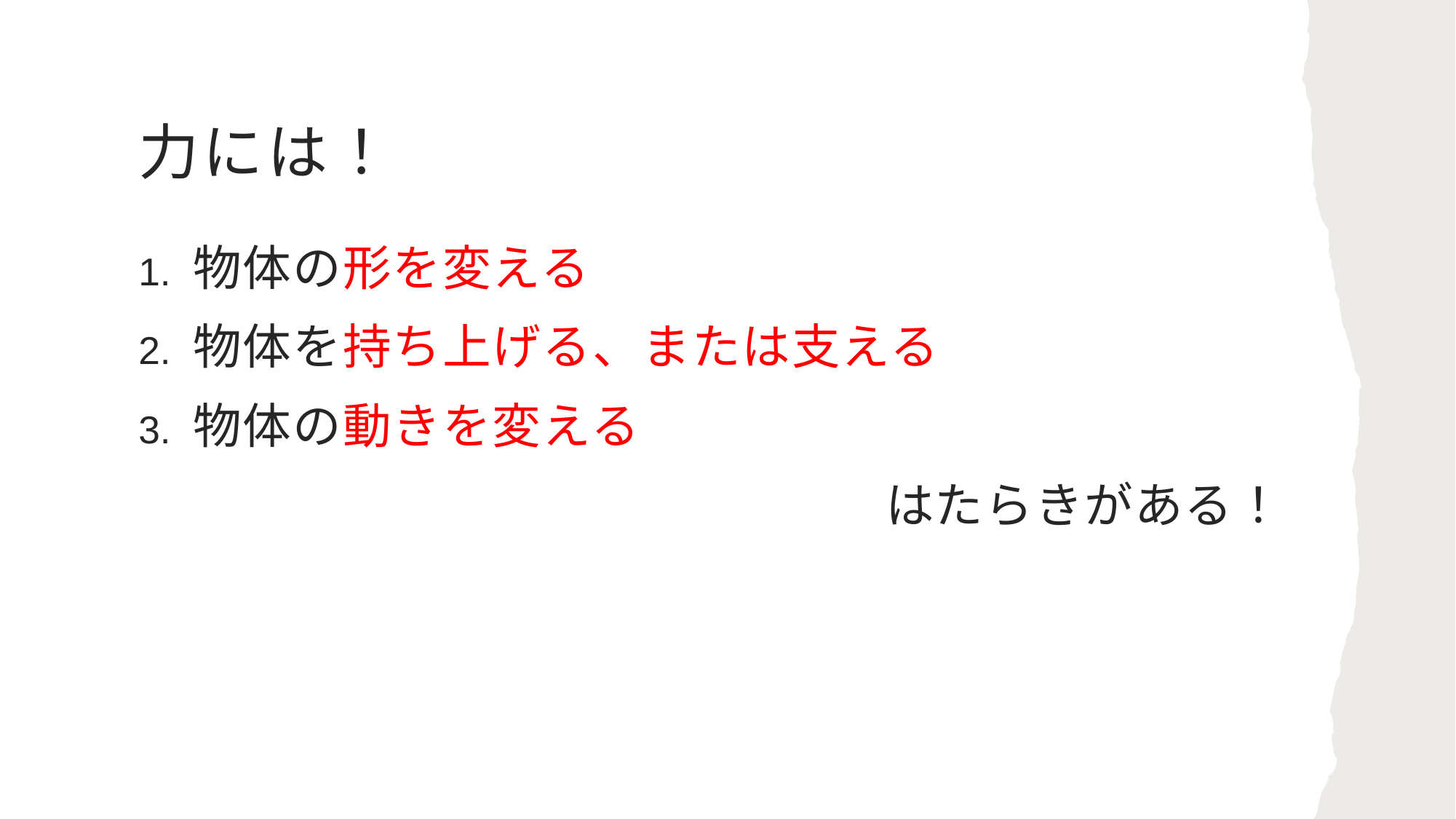

# 力には！
物体の形を変える
物体を持ち上げる、または支える
物体の動きを変える
はたらきがある！